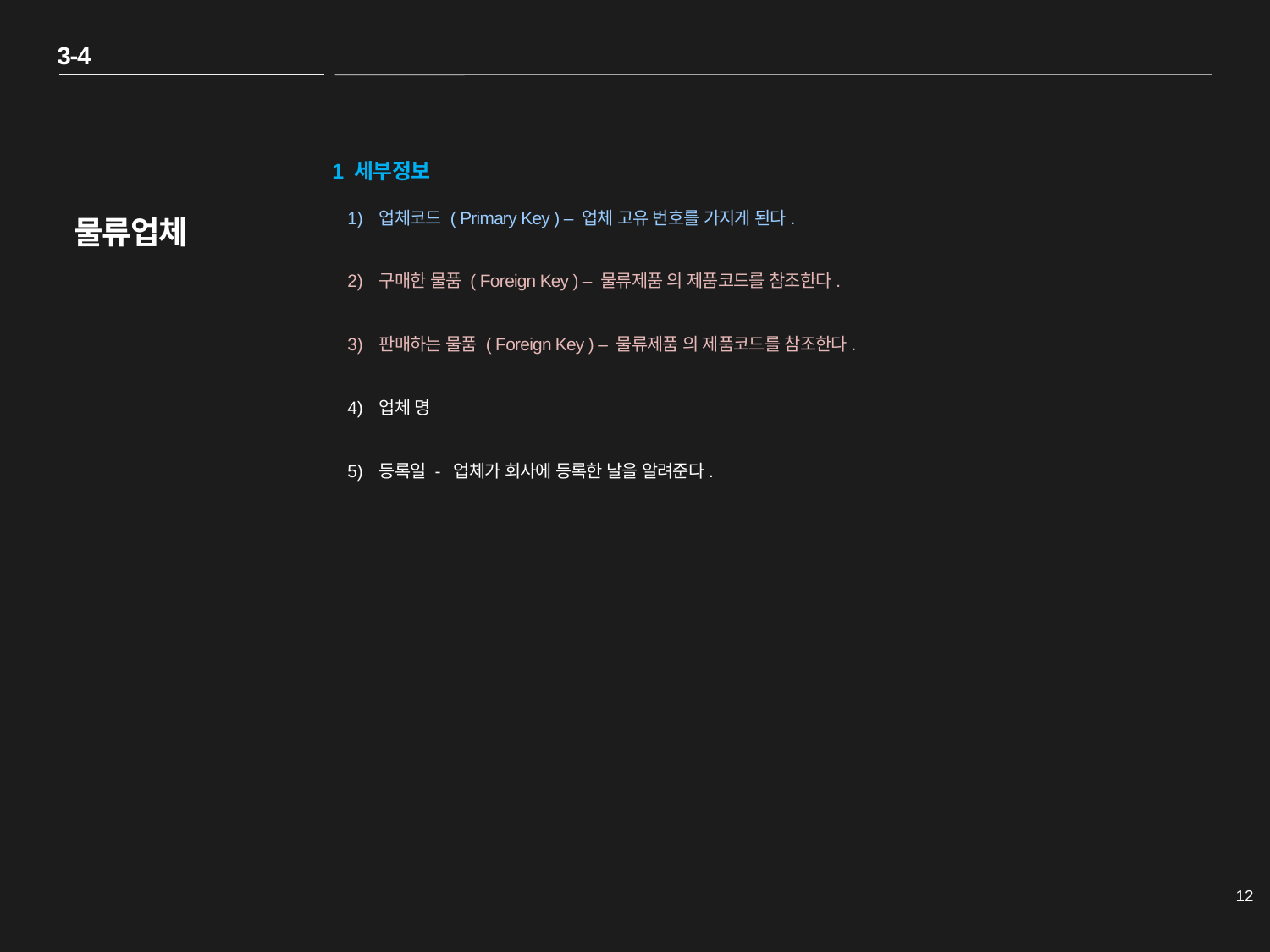

3-4
# 물류업체
1 세부정보
업체코드 ( Primary Key ) – 업체 고유 번호를 가지게 된다.

구매한 물품 ( Foreign Key ) – 물류제품 의 제품코드를 참조한다.

판매하는 물품 ( Foreign Key ) – 물류제품 의 제품코드를 참조한다.

업체 명

등록일 -  업체가 회사에 등록한 날을 알려준다.

12